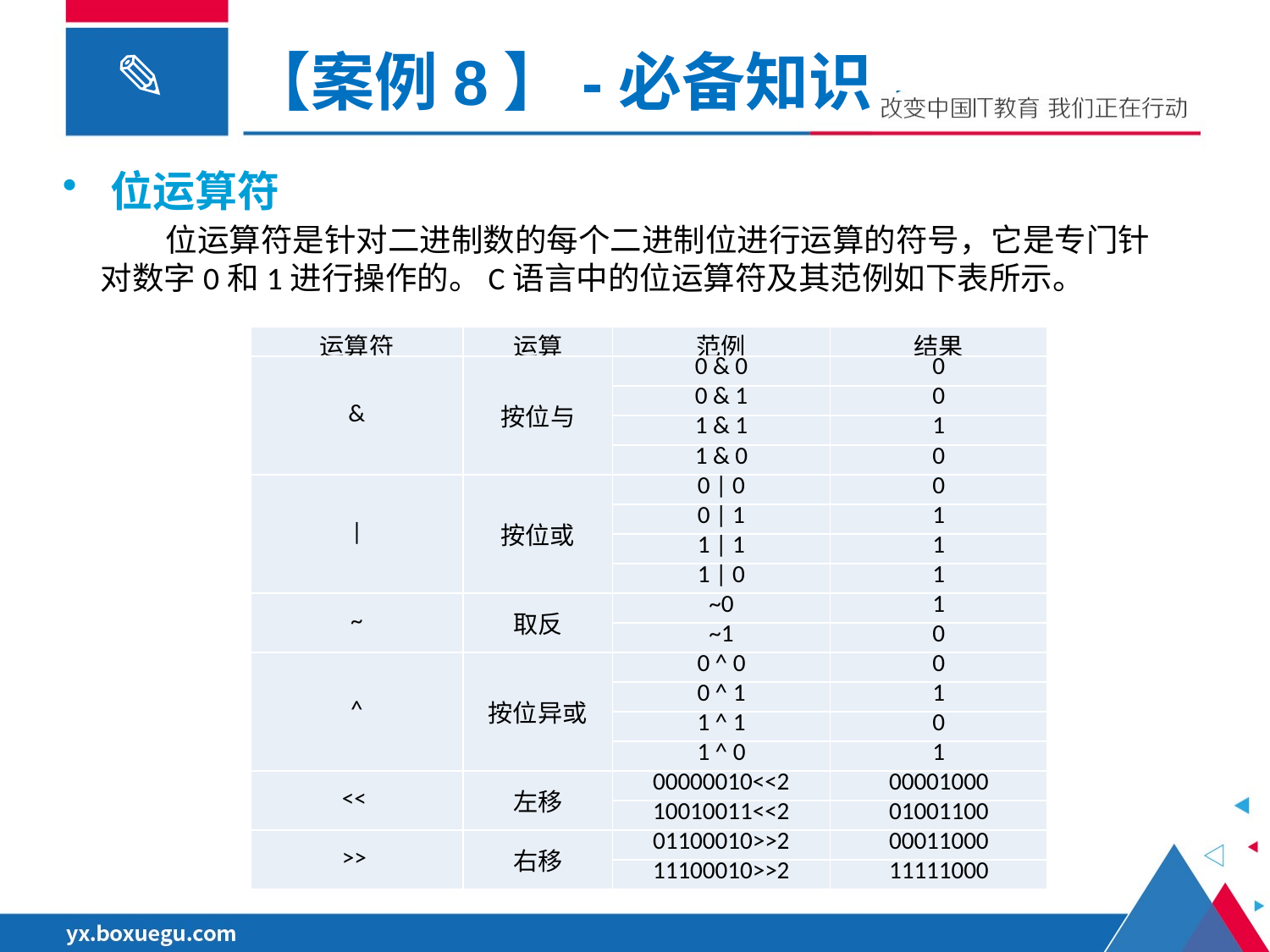

【案例8】-必备知识
位运算符
位运算符是针对二进制数的每个二进制位进行运算的符号，它是专门针对数字0和1进行操作的。C语言中的位运算符及其范例如下表所示。
| 运算符 | 运算 | 范例 | 结果 |
| --- | --- | --- | --- |
| & | 按位与 | 0 & 0 | 0 |
|  |  | 0 & 1 | 0 |
|  |  | 1 & 1 | 1 |
|  |  | 1 & 0 | 0 |
| | | 按位或 | 0 | 0 | 0 |
|  |  | 0 | 1 | 1 |
|  |  | 1 | 1 | 1 |
|  |  | 1 | 0 | 1 |
| ~ | 取反 | ~0 | 1 |
|  |  | ~1 | 0 |
| ^ | 按位异或 | 0 ^ 0 | 0 |
|  |  | 0 ^ 1 | 1 |
|  |  | 1 ^ 1 | 0 |
|  |  | 1 ^ 0 | 1 |
| << | 左移 | 00000010<<2 | 00001000 |
|  |  | 10010011<<2 | 01001100 |
| >> | 右移 | 01100010>>2 | 00011000 |
|  |  | 11100010>>2 | 11111000 |